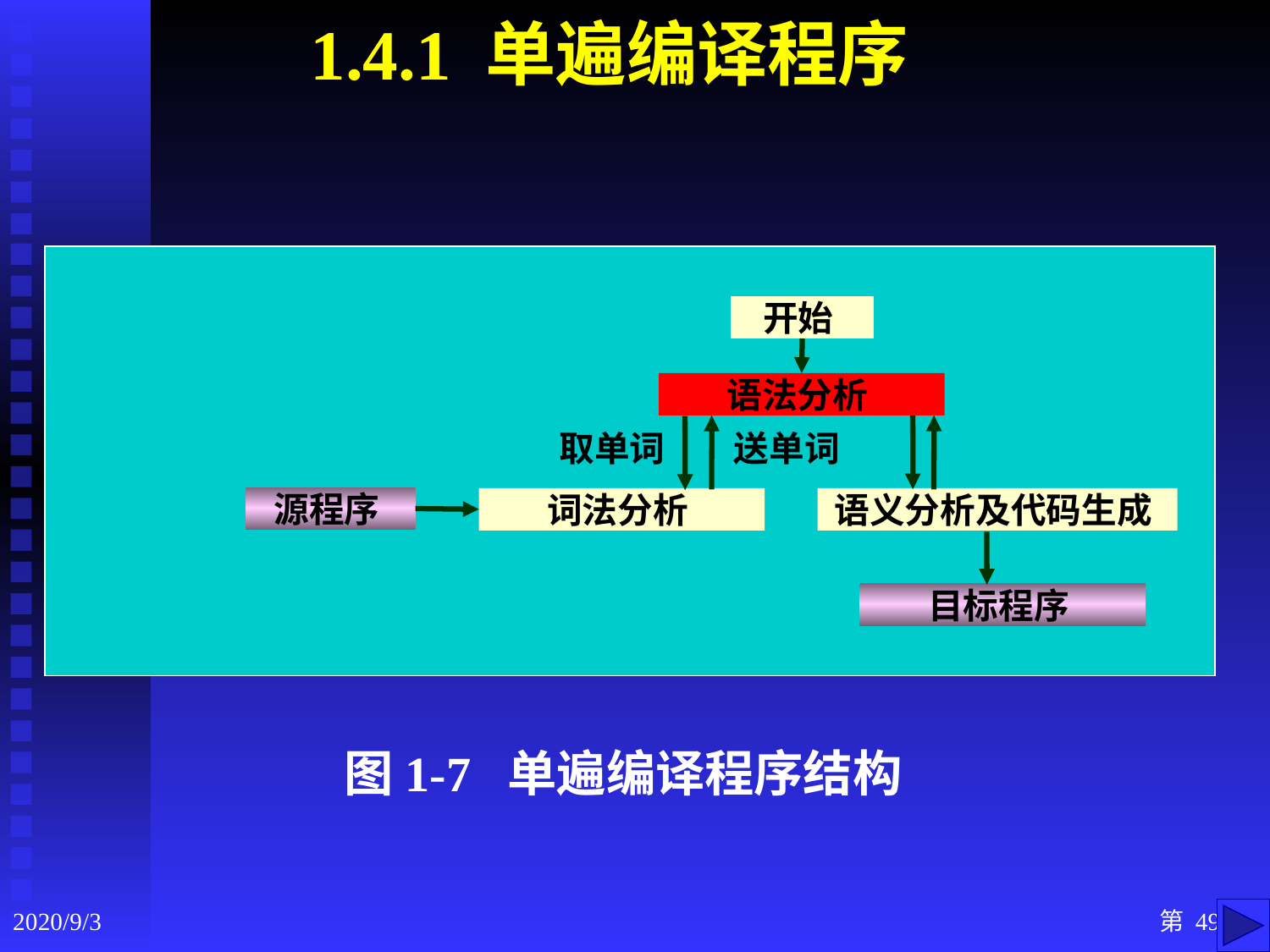

1.4.1 单遍编译程序

开始
语法分析

取单词
送单词
源程序
词法分析
语义分析及代码生成

目标程序
图1-7  单遍编译程序结构
2020/9/3
第 49 页